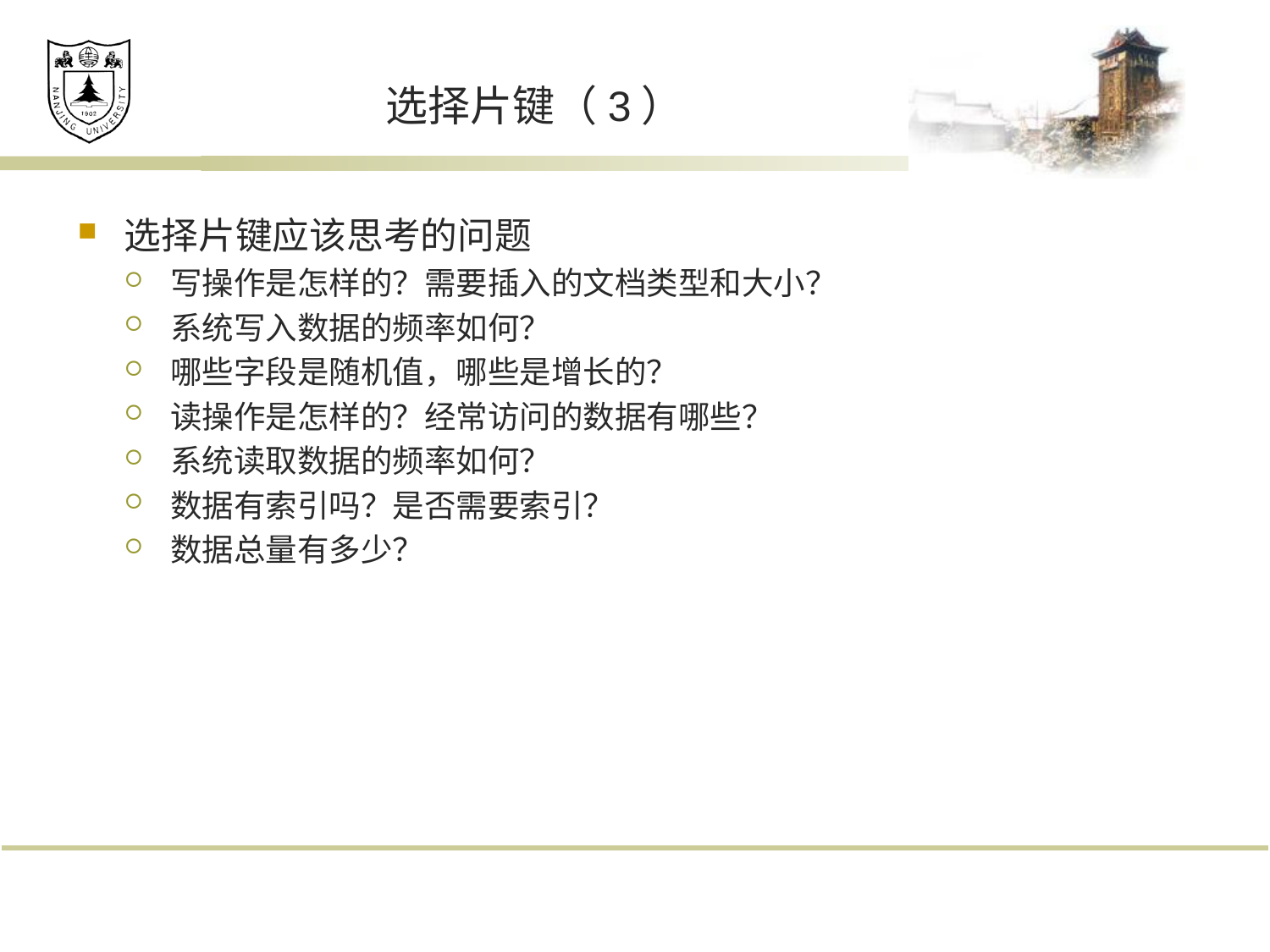

# 选择片键（3）
选择片键应该思考的问题
写操作是怎样的？需要插入的文档类型和大小？
系统写入数据的频率如何？
哪些字段是随机值，哪些是增长的？
读操作是怎样的？经常访问的数据有哪些？
系统读取数据的频率如何？
数据有索引吗？是否需要索引？
数据总量有多少？